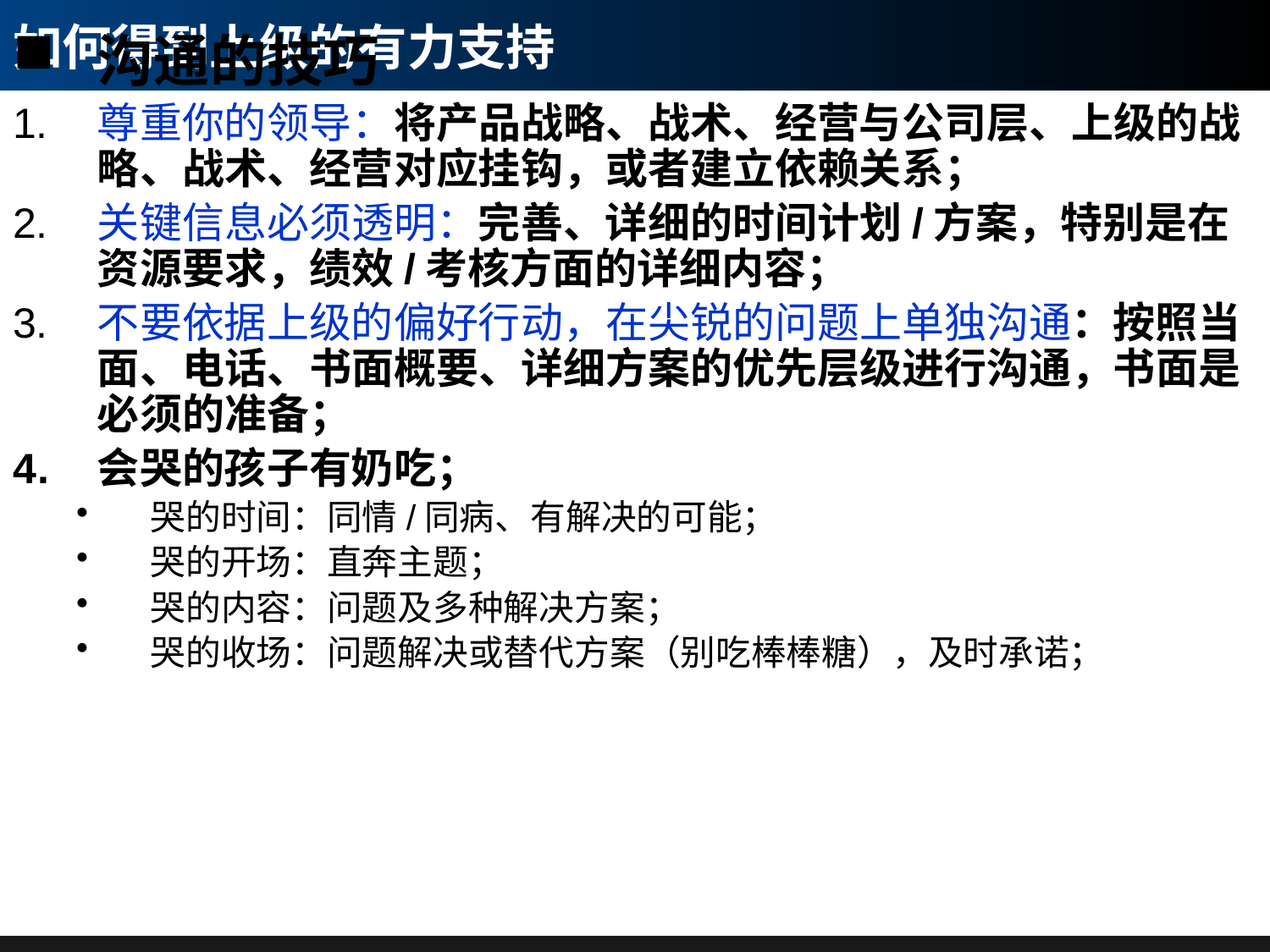

# 如何得到上级的有力支持
沟通的技巧
尊重你的领导：将产品战略、战术、经营与公司层、上级的战略、战术、经营对应挂钩，或者建立依赖关系；
关键信息必须透明：完善、详细的时间计划/方案，特别是在资源要求，绩效/考核方面的详细内容；
不要依据上级的偏好行动，在尖锐的问题上单独沟通：按照当面、电话、书面概要、详细方案的优先层级进行沟通，书面是必须的准备；
会哭的孩子有奶吃；
哭的时间：同情/同病、有解决的可能；
哭的开场：直奔主题；
哭的内容：问题及多种解决方案；
哭的收场：问题解决或替代方案（别吃棒棒糖），及时承诺；